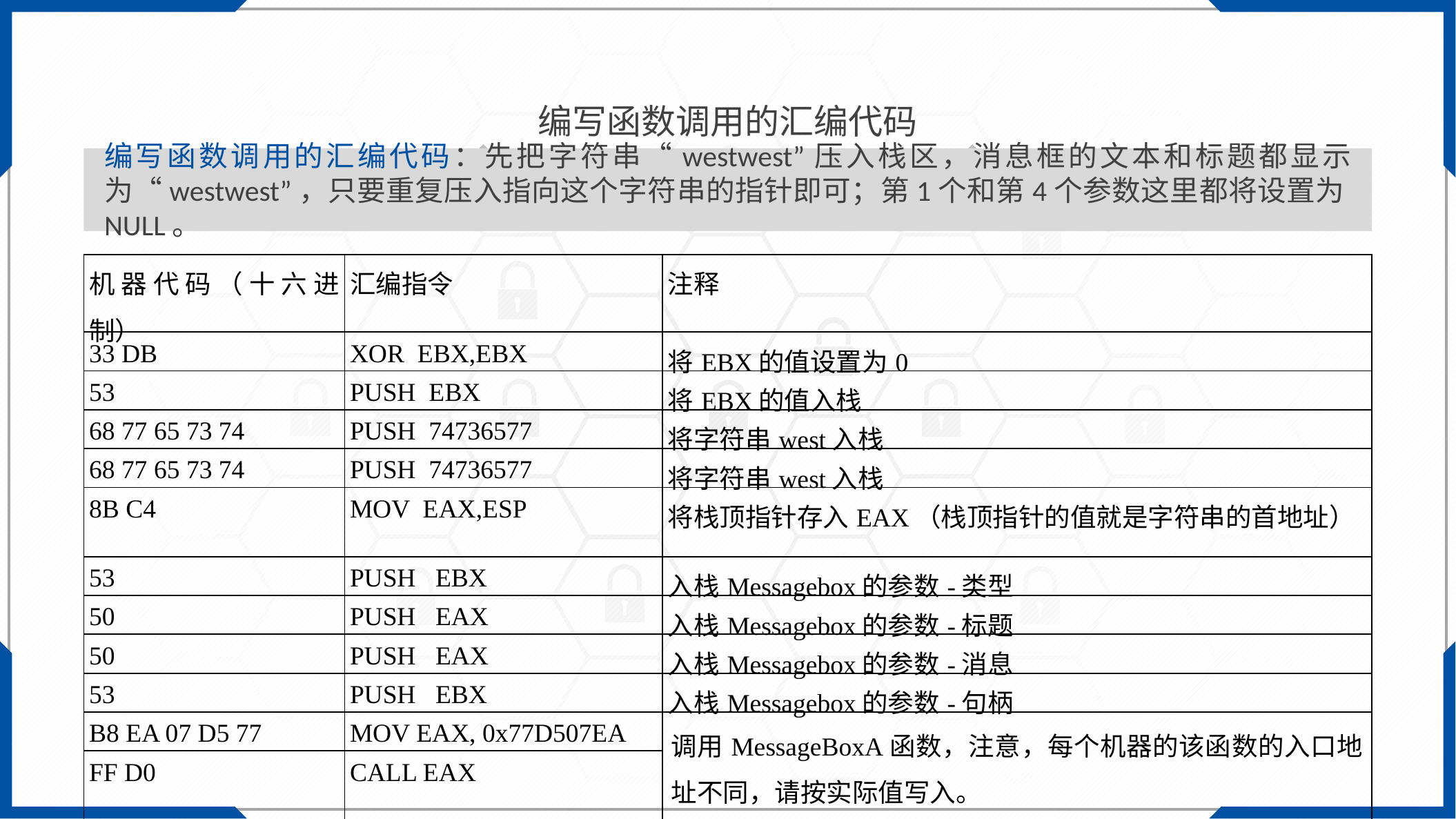

编写函数调用的汇编代码
编写函数调用的汇编代码：先把字符串“westwest”压入栈区，消息框的文本和标题都显示为“westwest”，只要重复压入指向这个字符串的指针即可；第1个和第4个参数这里都将设置为NULL。
| 机器代码（十六进制） | 汇编指令 | 注释 |
| --- | --- | --- |
| 33 DB | XOR EBX,EBX | 将EBX的值设置为0 |
| 53 | PUSH EBX | 将EBX的值入栈 |
| 68 77 65 73 74 | PUSH 74736577 | 将字符串west入栈 |
| 68 77 65 73 74 | PUSH 74736577 | 将字符串west入栈 |
| 8B C4 | MOV EAX,ESP | 将栈顶指针存入EAX（栈顶指针的值就是字符串的首地址） |
| 53 | PUSH EBX | 入栈Messagebox的参数-类型 |
| 50 | PUSH EAX | 入栈Messagebox的参数-标题 |
| 50 | PUSH EAX | 入栈Messagebox的参数-消息 |
| 53 | PUSH EBX | 入栈Messagebox的参数-句柄 |
| B8 EA 07 D5 77 | MOV EAX, 0x77D507EA | 调用MessageBoxA函数，注意，每个机器的该函数的入口地址不同，请按实际值写入。 |
| FF D0 | CALL EAX |  |